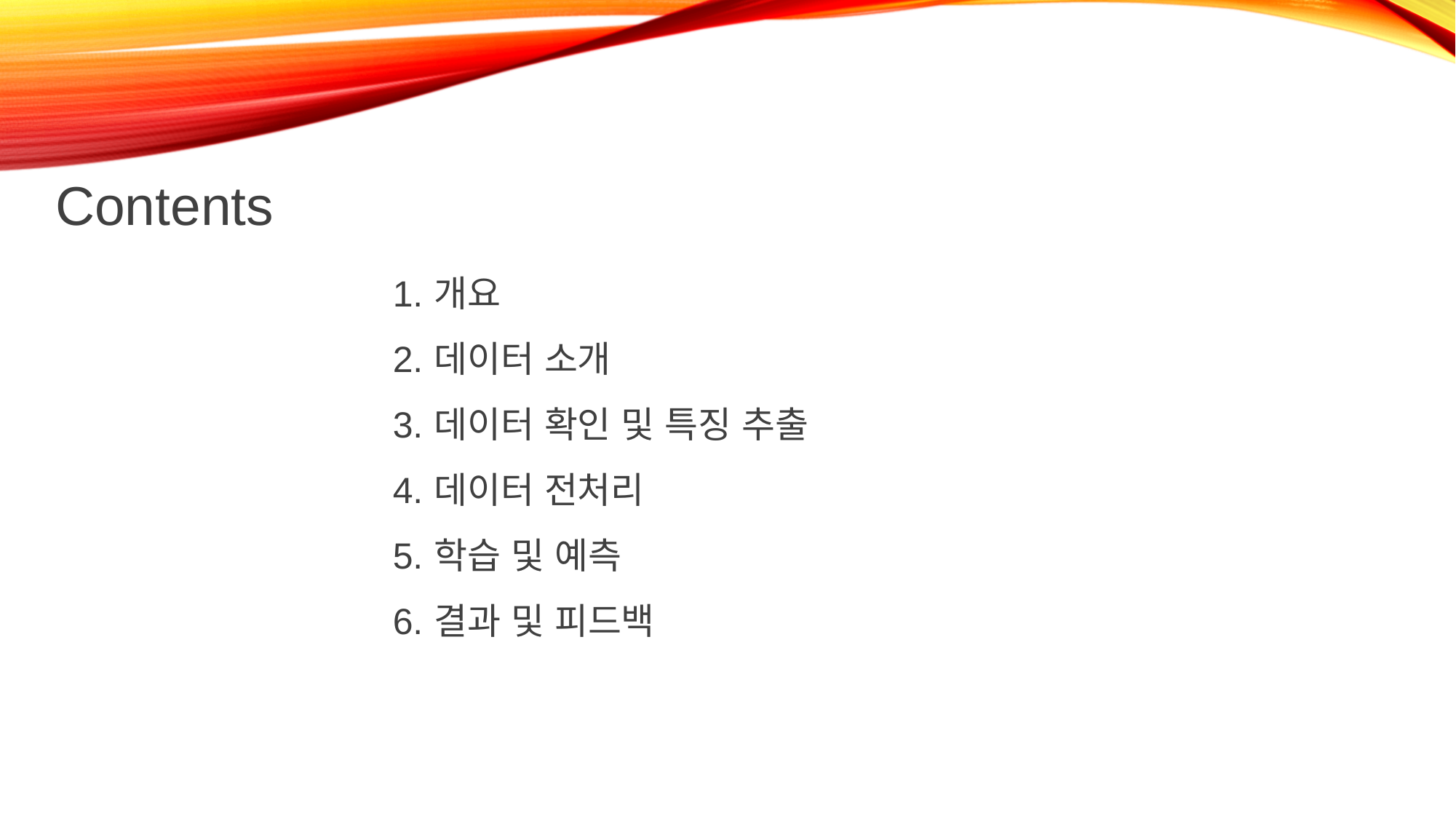

Contents
개요
데이터 소개
데이터 확인 및 특징 추출
데이터 전처리
학습 및 예측
결과 및 피드백